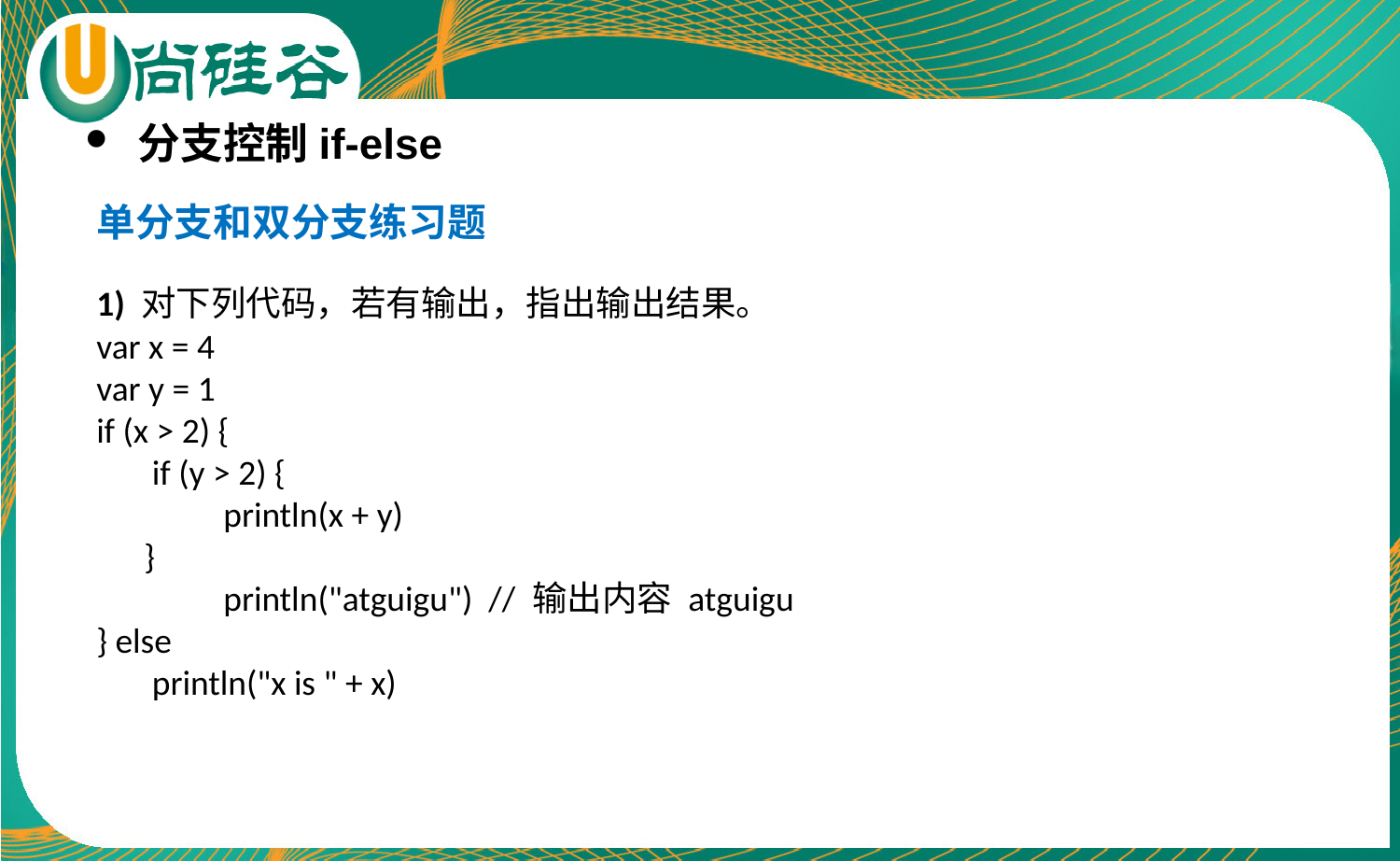

分支控制if-else

单分支和双分支练习题

1) 对下列代码，若有输出，指出输出结果。
var x = 4
var y = 1
if (x > 2) {
       if (y > 2) {
                println(x + y)
      }
                println("atguigu")  // 输出内容 atguigu
} else
       println("x is " + x)